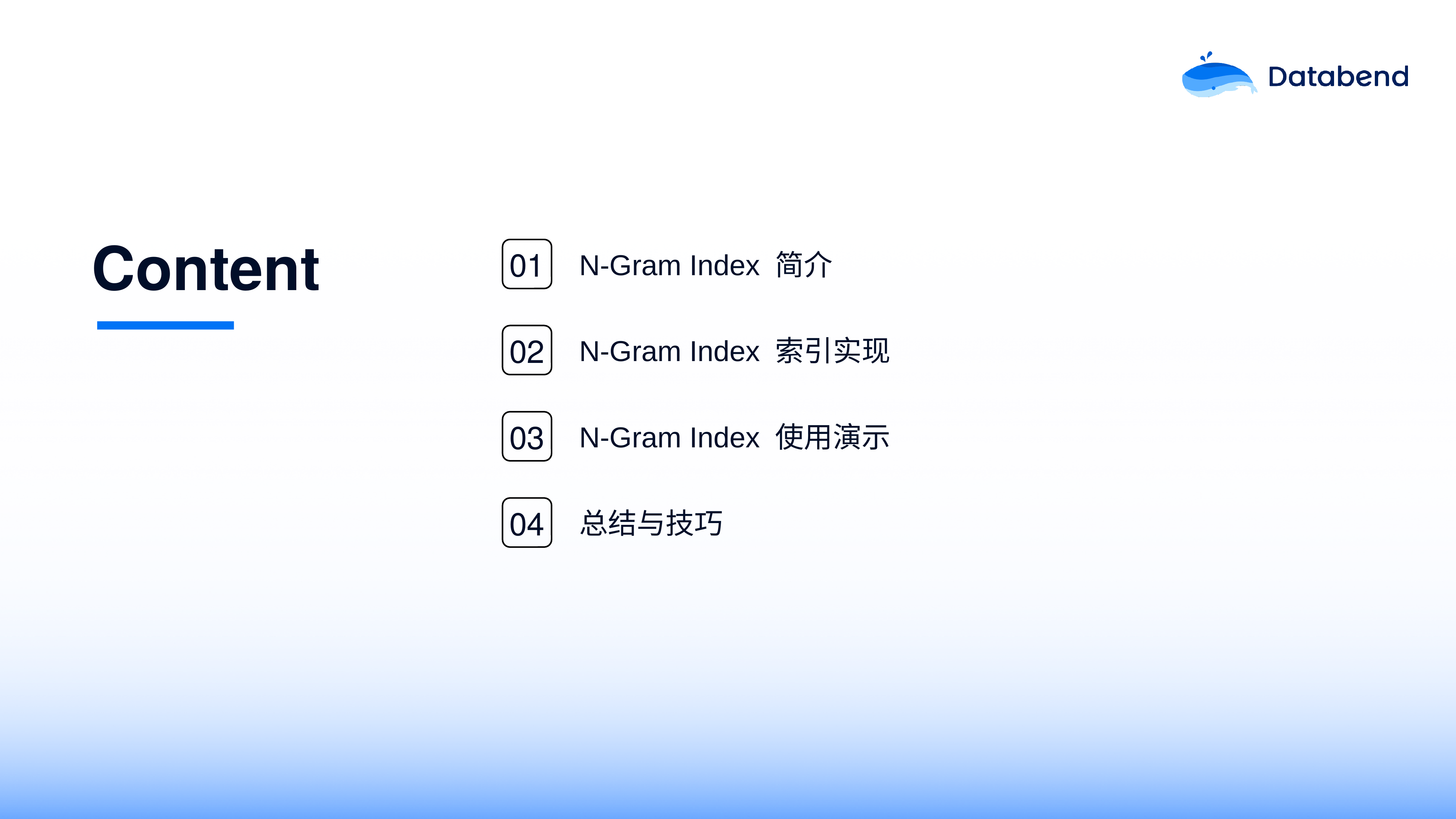

Content

N-Gram Index 简介
01

N-Gram Index 索引实现
02

N-Gram Index 使用演示
03

总结与技巧
04